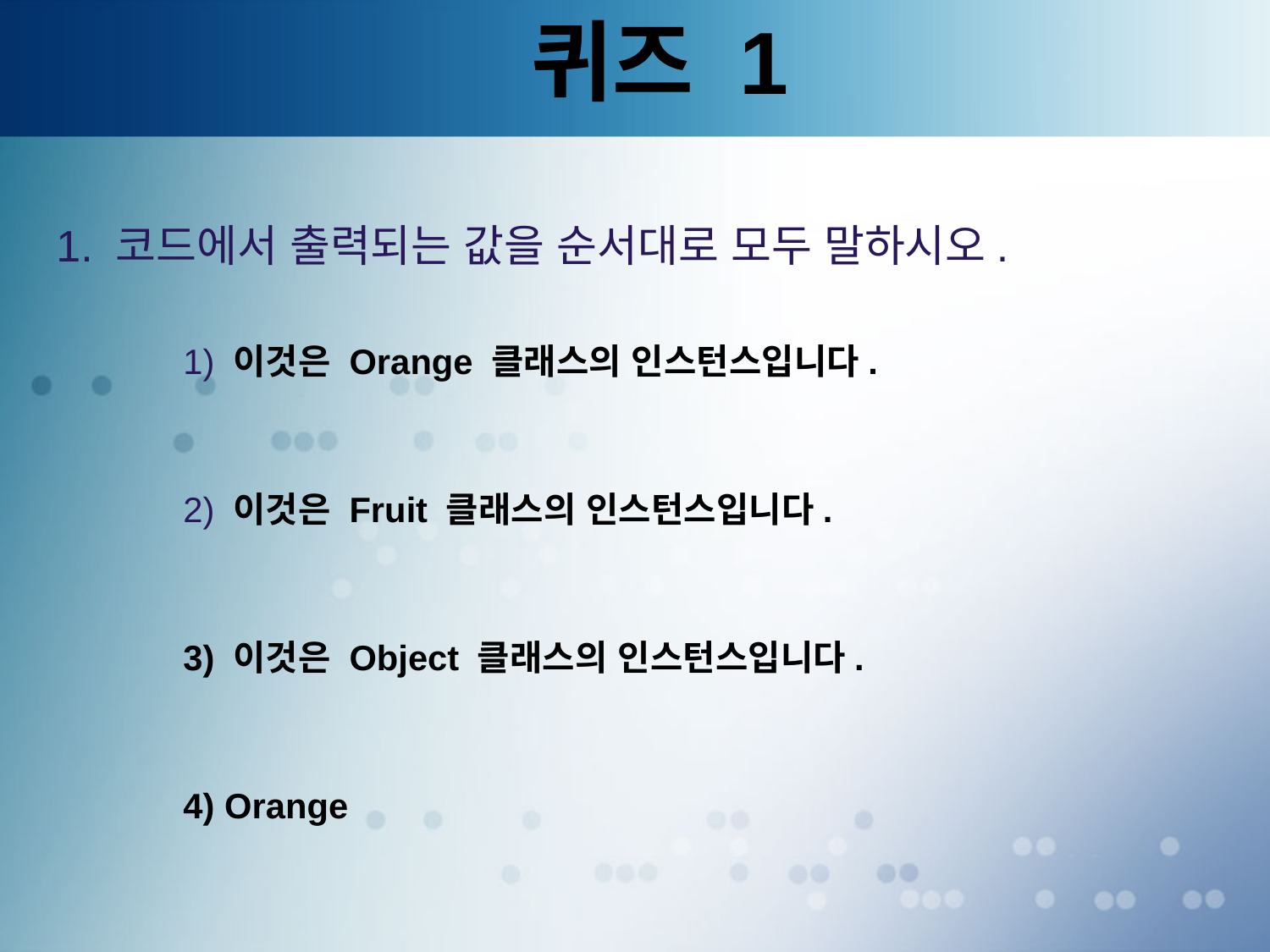

퀴즈 1

1. 코드에서 출력되는 값을 순서대로 모두 말하시오.

	1) 이것은 Orange 클래스의 인스턴스입니다.

	2) 이것은 Fruit 클래스의 인스턴스입니다.

	3) 이것은 Object 클래스의 인스턴스입니다.

	4) Orange